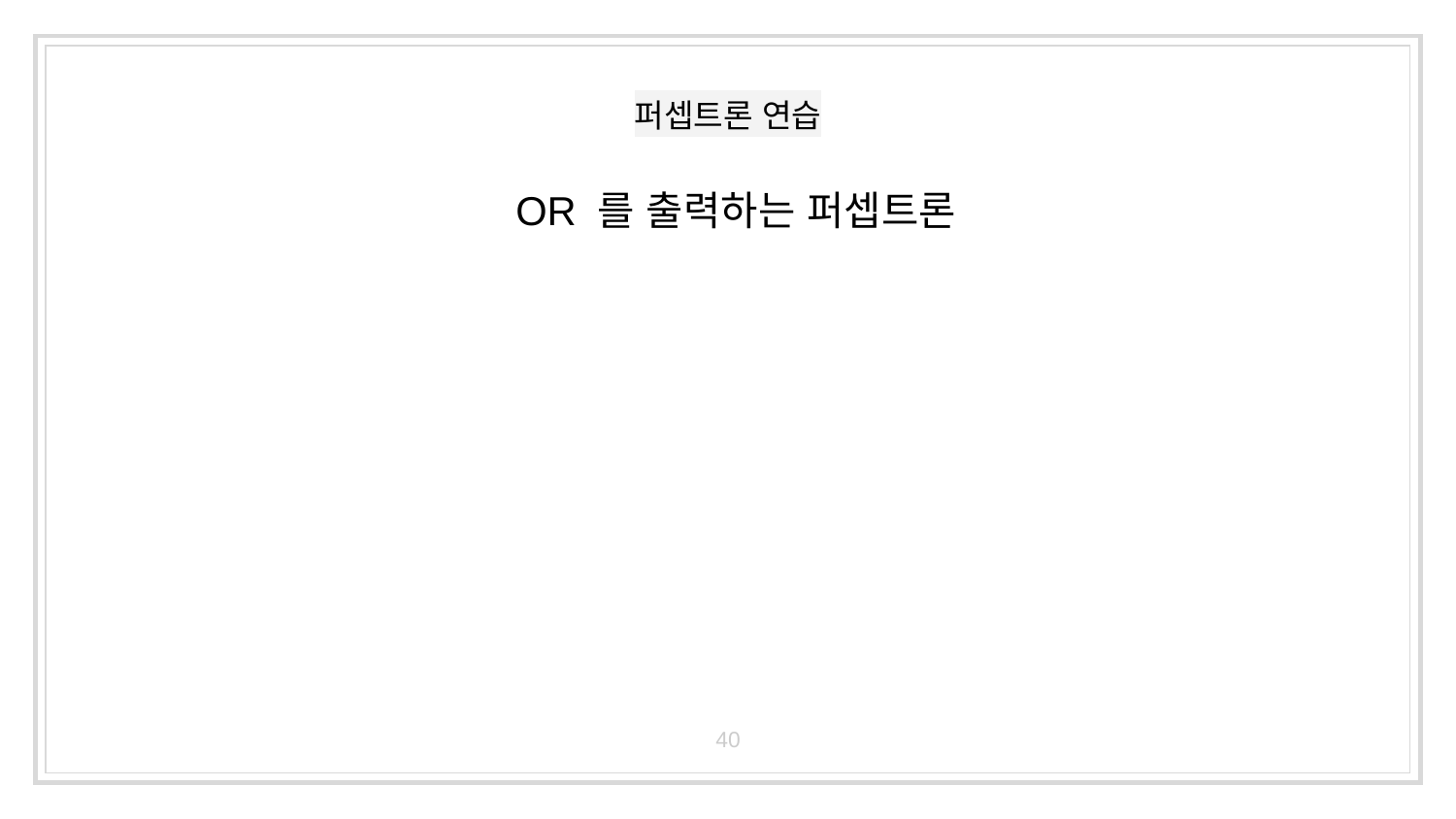

# 퍼셉트론 연습
OR 를 출력하는 퍼셉트론

40